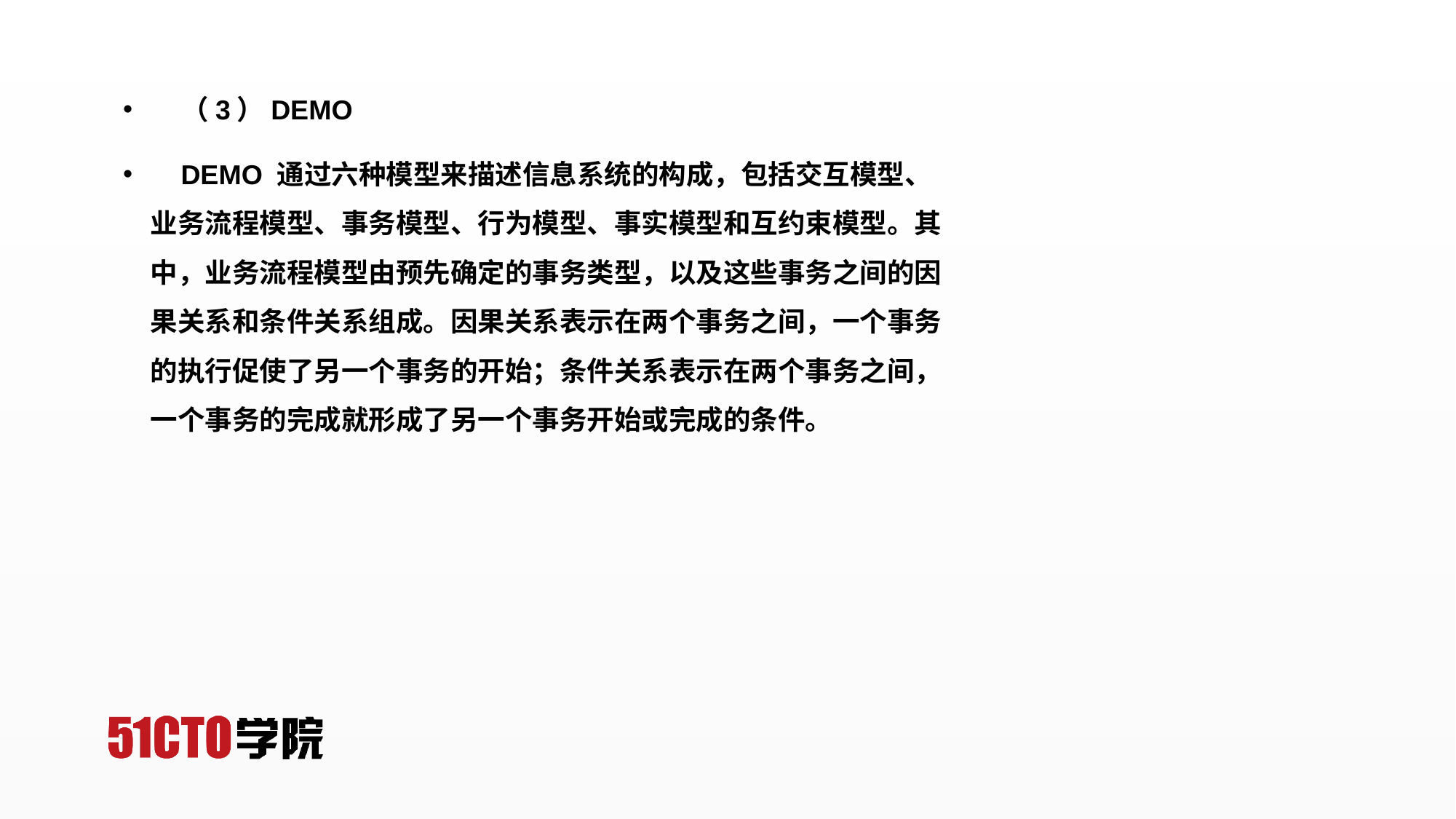

（3）DEMO
    DEMO 通过六种模型来描述信息系统的构成，包括交互模型、业务流程模型、事务模型、行为模型、事实模型和互约束模型。其中，业务流程模型由预先确定的事务类型，以及这些事务之间的因果关系和条件关系组成。因果关系表示在两个事务之间，一个事务的执行促使了另一个事务的开始；条件关系表示在两个事务之间，一个事务的完成就形成了另一个事务开始或完成的条件。